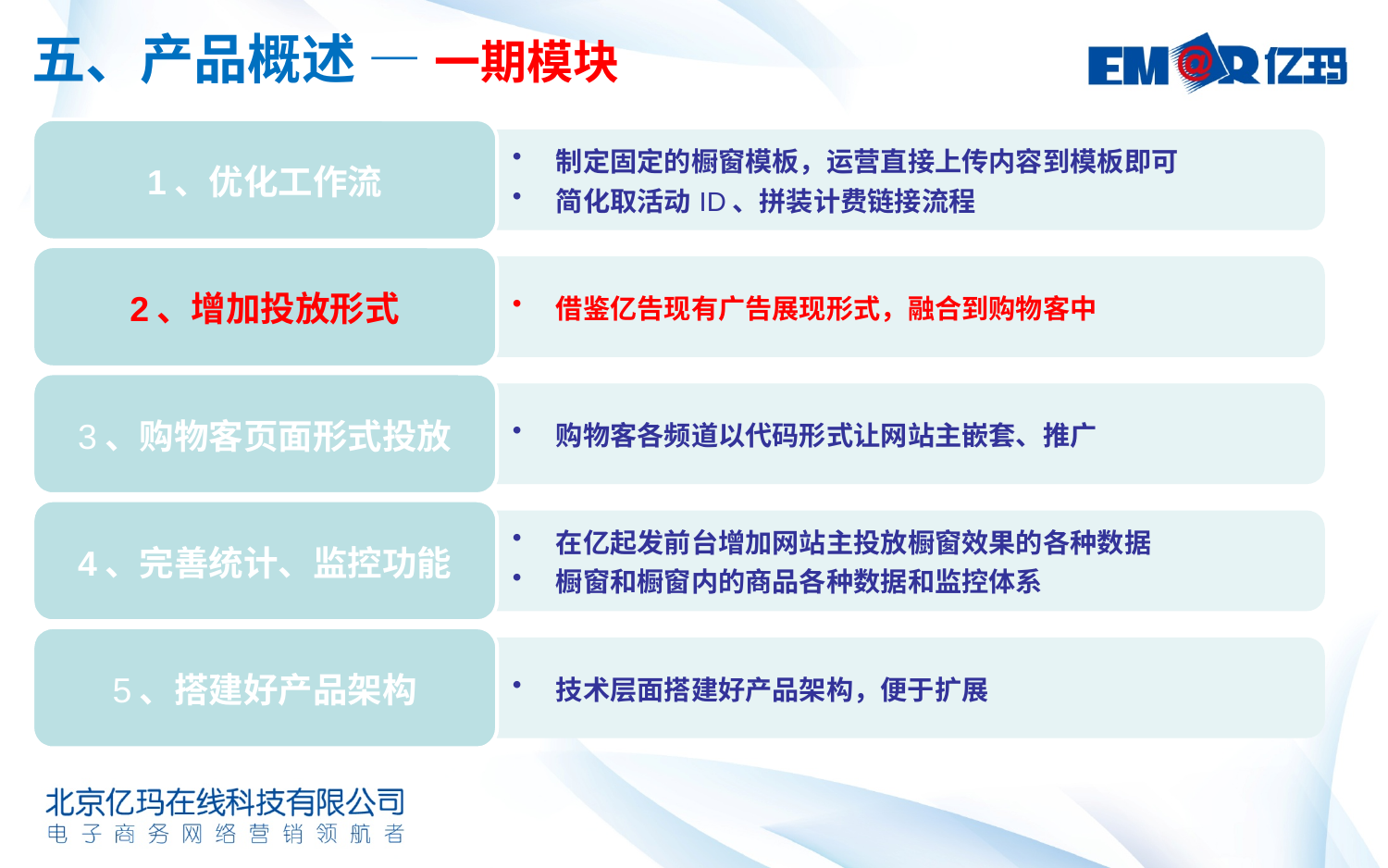

五、产品概述 — 一期模块
1、优化工作流
制定固定的橱窗模板，运营直接上传内容到模板即可
2、增加投放形式
借鉴亿告现有广告展现形式，融合到购物客中
4、完善统计、监控功能
在亿起发前台增加网站主投放橱窗效果的各种数据
5、搭建好产品架构
技术层面搭建好产品架构，便于扩展
简化取活动ID、拼装计费链接流程
橱窗和橱窗内的商品各种数据和监控体系
3、购物客页面形式投放
购物客各频道以代码形式让网站主嵌套、推广